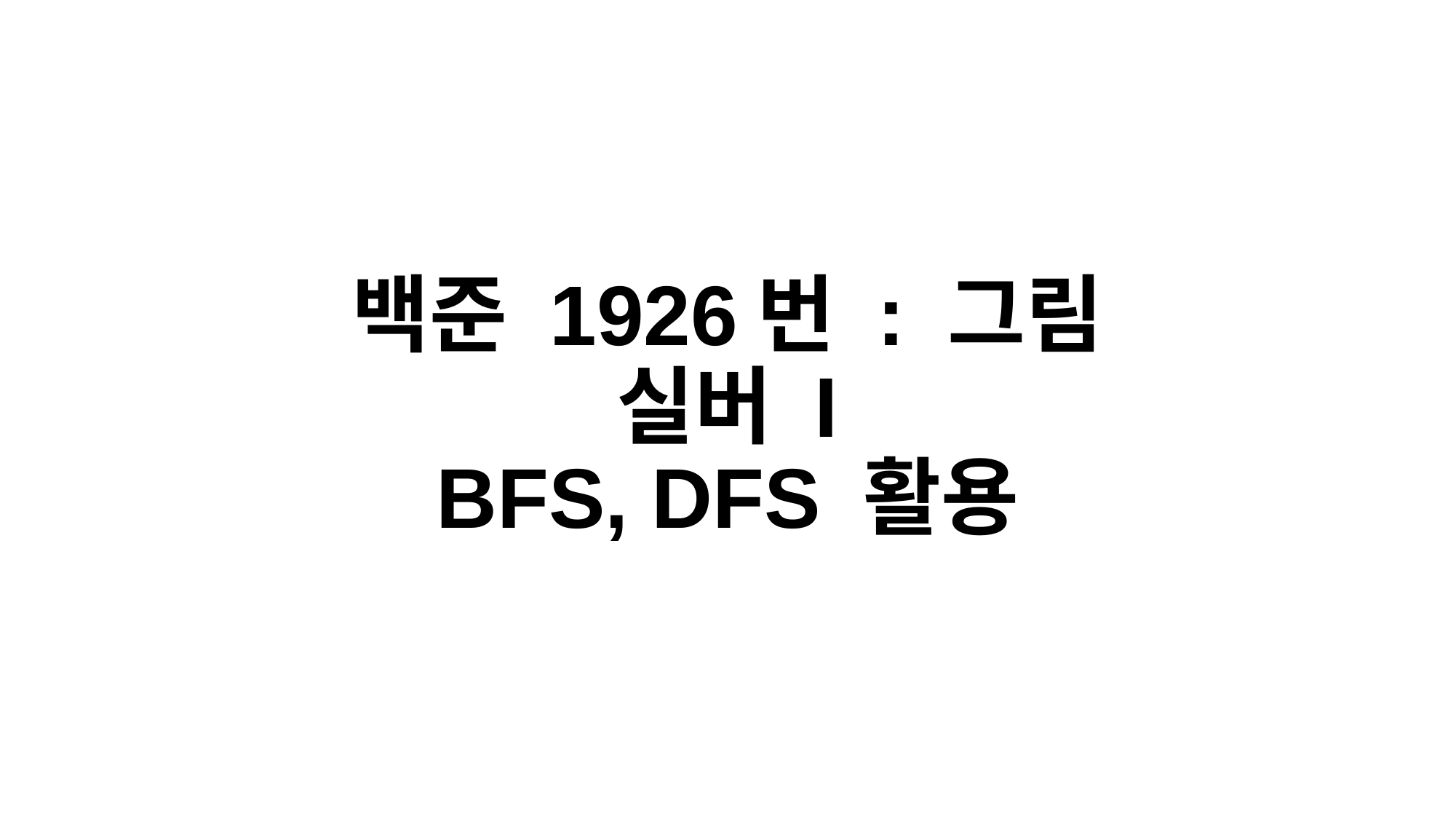

# 백준 1926번 : 그림 실버 I BFS, DFS 활용